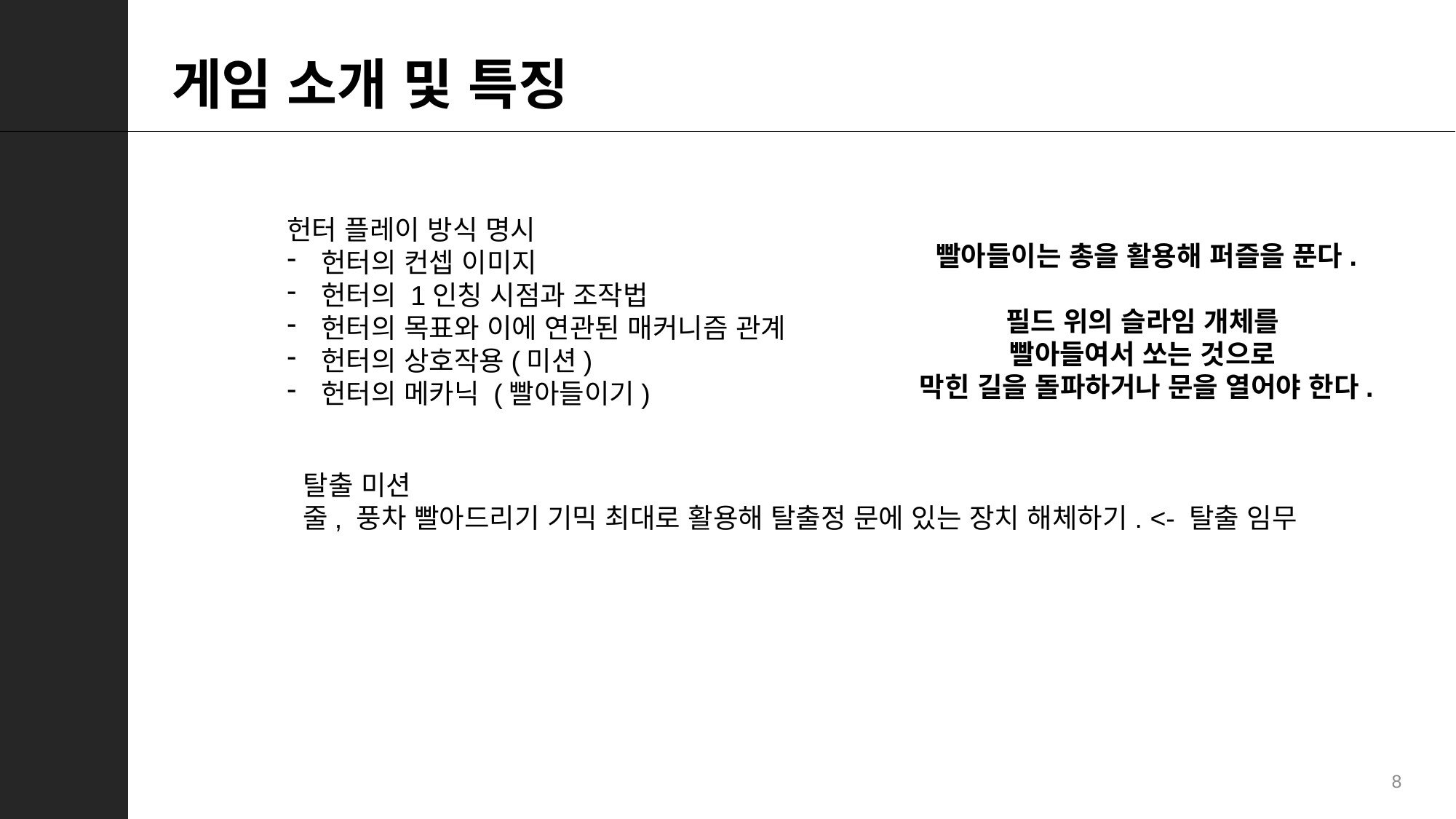

# 게임 소개 및 특징
헌터 플레이 방식 명시
헌터의 컨셉 이미지
헌터의 1인칭 시점과 조작법
헌터의 목표와 이에 연관된 매커니즘 관계
헌터의 상호작용(미션)
헌터의 메카닉 (빨아들이기)
빨아들이는 총을 활용해 퍼즐을 푼다.
필드 위의 슬라임 개체를
빨아들여서 쏘는 것으로
막힌 길을 돌파하거나 문을 열어야 한다.
탈출 미션
줄, 풍차 빨아드리기 기믹 최대로 활용해 탈출정 문에 있는 장치 해체하기. <- 탈출 임무
8